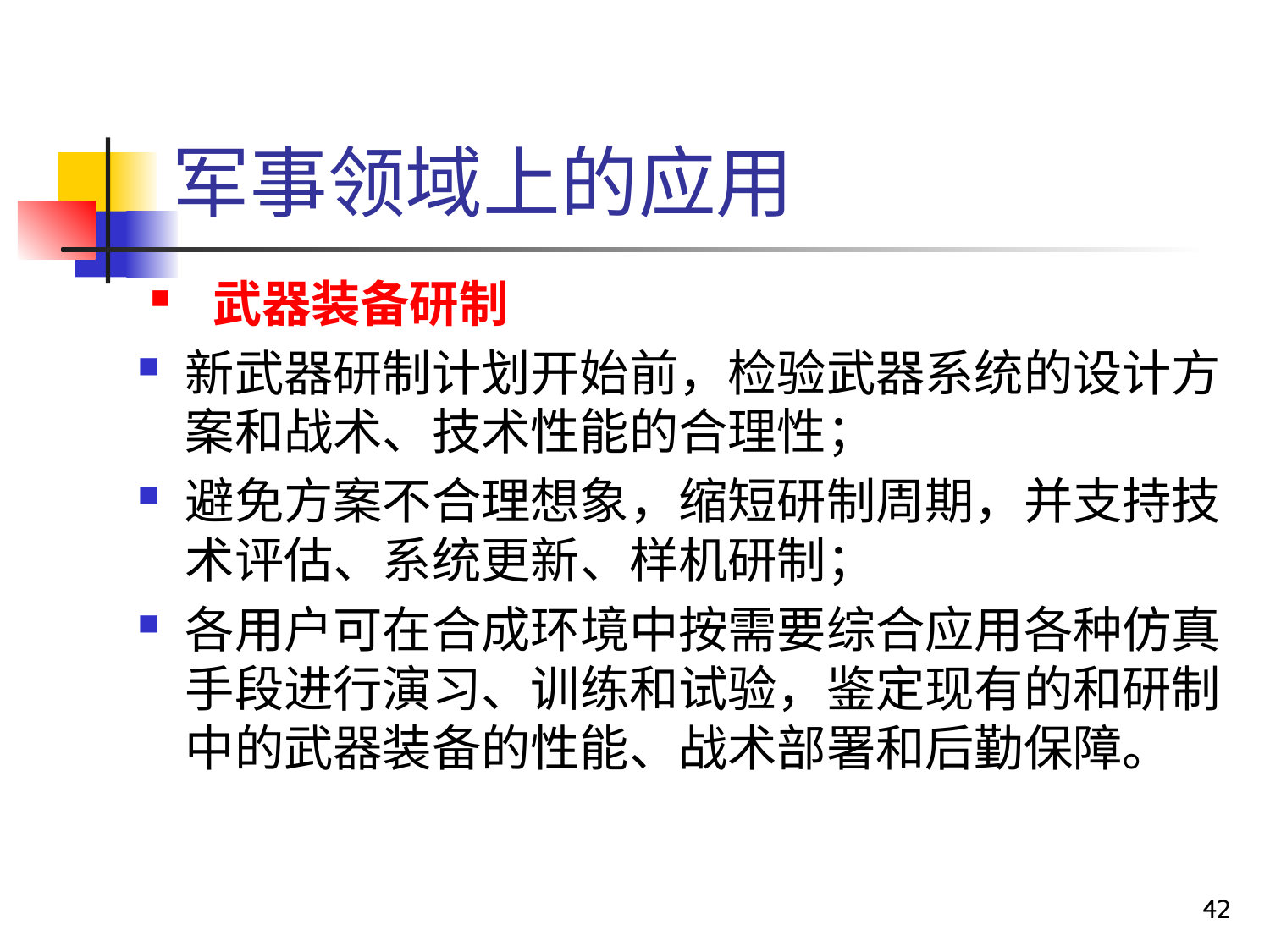

# 军事领域上的应用
武器装备研制
新武器研制计划开始前，检验武器系统的设计方案和战术、技术性能的合理性；
避免方案不合理想象，缩短研制周期，并支持技术评估、系统更新、样机研制；
各用户可在合成环境中按需要综合应用各种仿真手段进行演习、训练和试验，鉴定现有的和研制中的武器装备的性能、战术部署和后勤保障。
42